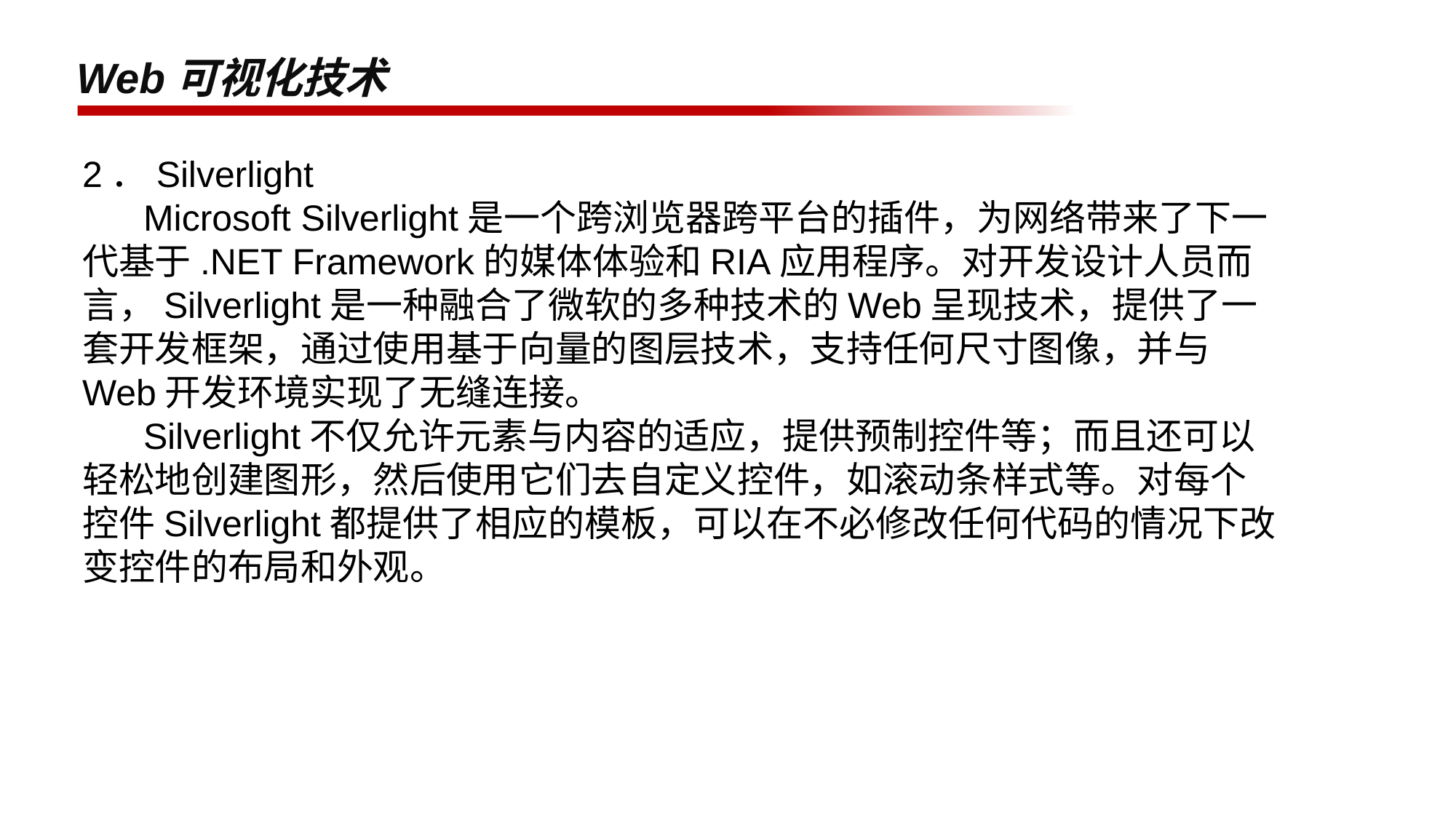

# Web可视化技术

2．Silverlight
      Microsoft Silverlight是一个跨浏览器跨平台的插件，为网络带来了下一代基于.NET Framework的媒体体验和RIA应用程序。对开发设计人员而言，Silverlight是一种融合了微软的多种技术的Web呈现技术，提供了一套开发框架，通过使用基于向量的图层技术，支持任何尺寸图像，并与Web开发环境实现了无缝连接。
      Silverlight不仅允许元素与内容的适应，提供预制控件等；而且还可以轻松地创建图形，然后使用它们去自定义控件，如滚动条样式等。对每个控件Silverlight都提供了相应的模板，可以在不必修改任何代码的情况下改变控件的布局和外观。